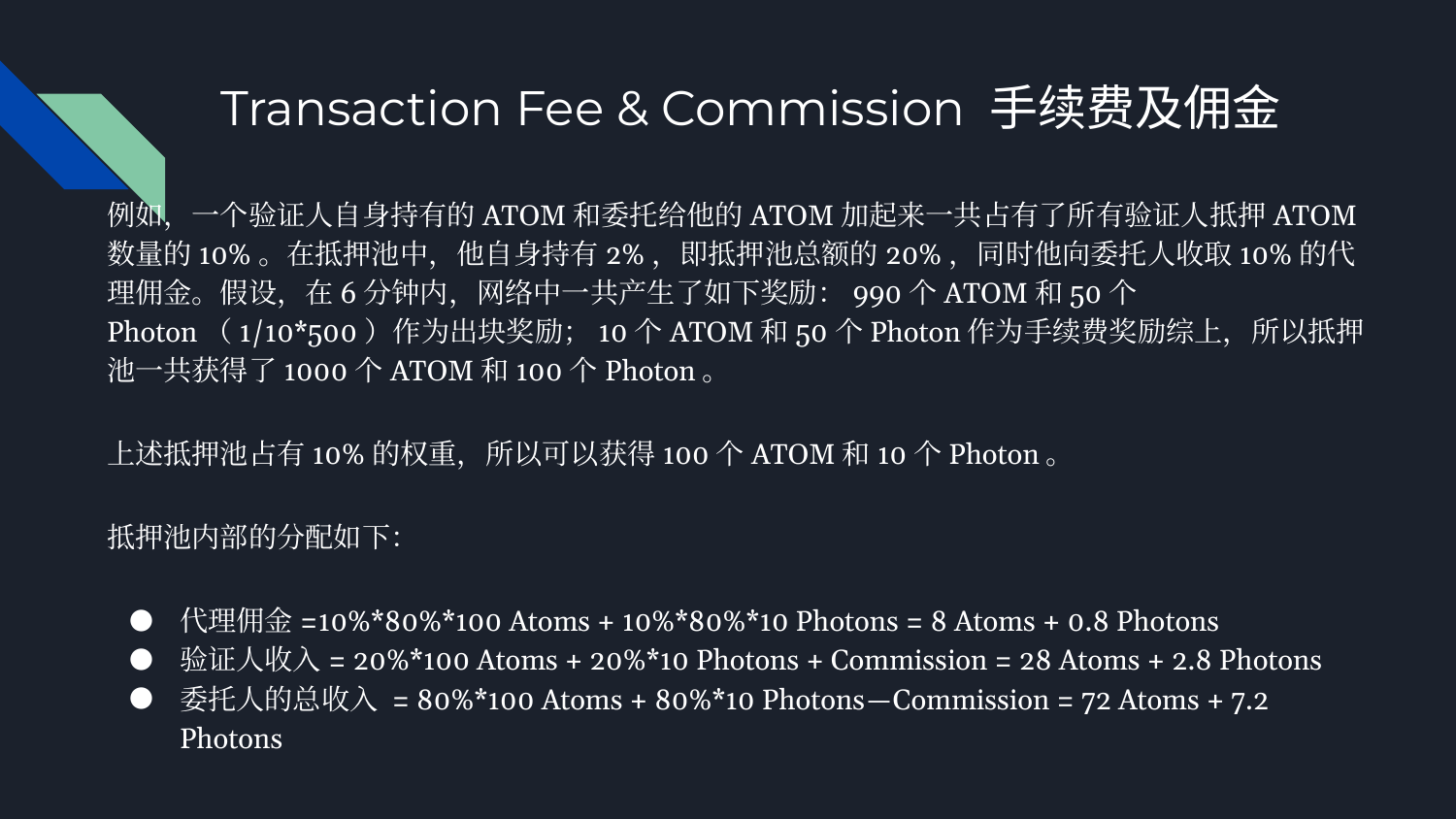

# Transaction Fee & Commission 手续费及佣金
例如，一个验证人自身持有的ATOM和委托给他的ATOM加起来一共占有了所有验证人抵押ATOM数量的10%。在抵押池中，他自身持有2%，即抵押池总额的20%，同时他向委托人收取10%的代理佣金。假设，在6分钟内，网络中一共产生了如下奖励：990个ATOM和50个Photon（1/10*500）作为出块奖励；10个ATOM和50个Photon作为手续费奖励综上，所以抵押池一共获得了1000个ATOM和100个Photon。
上述抵押池占有10%的权重，所以可以获得100个ATOM和10个Photon。
抵押池内部的分配如下：
代理佣金=10%*80%*100 Atoms + 10%*80%*10 Photons = 8 Atoms + 0.8 Photons
验证人收入= 20%*100 Atoms + 20%*10 Photons + Commission = 28 Atoms + 2.8 Photons
委托人的总收入 = 80%*100 Atoms + 80%*10 Photons — Commission = 72 Atoms + 7.2 Photons